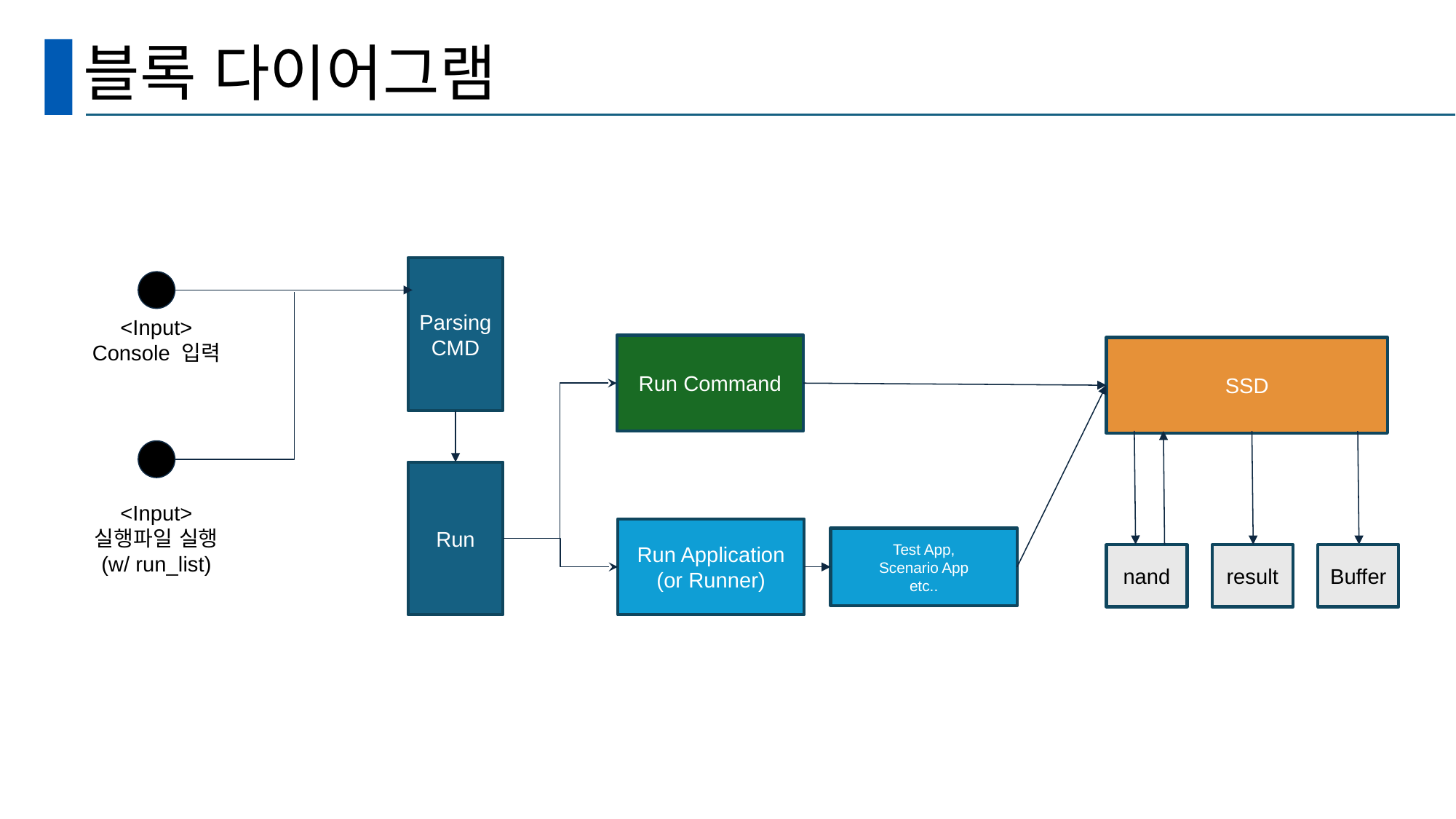

# 블록 다이어그램
ParsingCMD

<Input>
Console 입력
Run Command
SSD

Run
<Input>
실행파일 실행
(w/ run_list)
Run Application
(or Runner)
Test App,
Scenario App
etc..
nand
result
Buffer